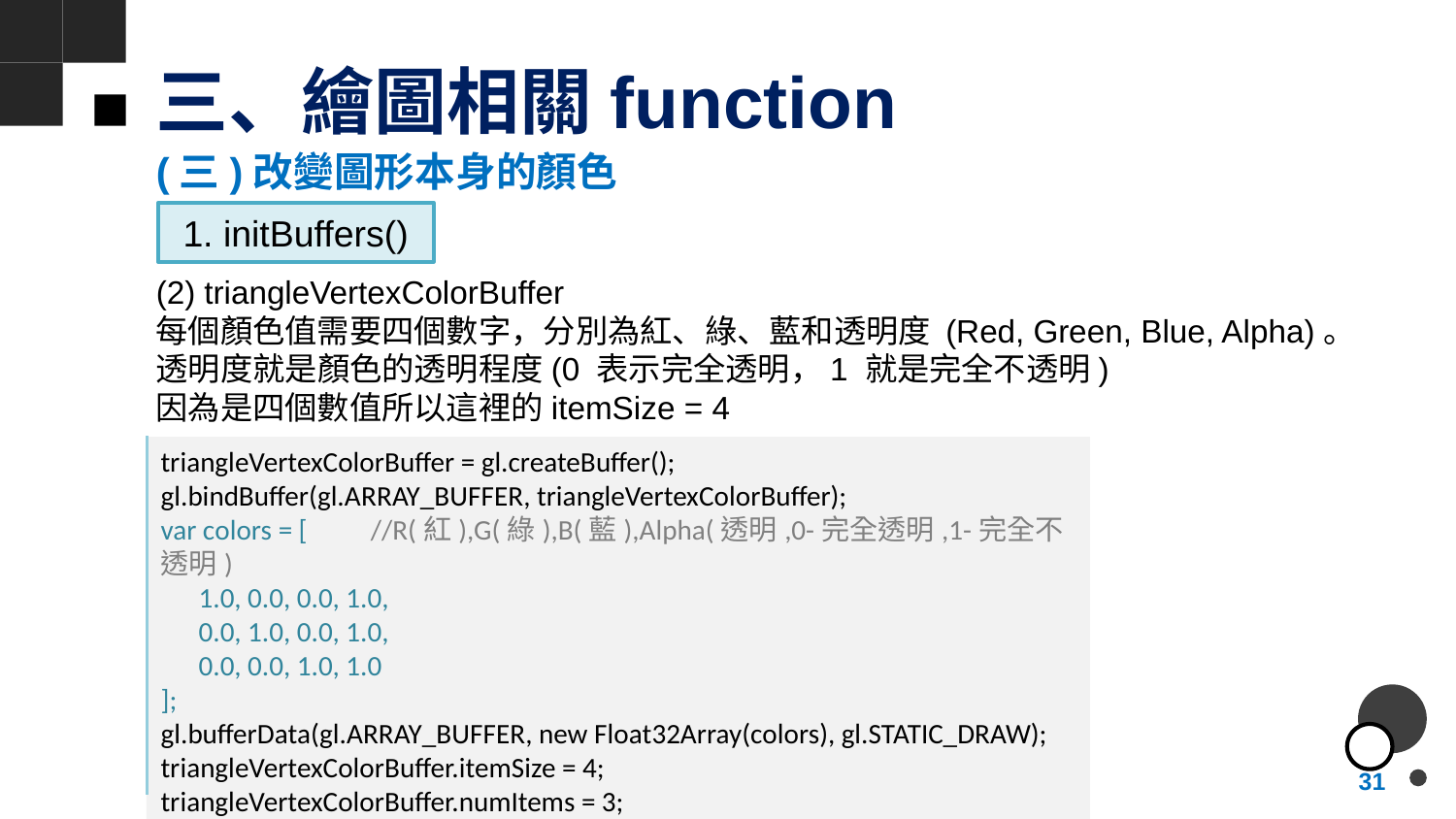

# 三、繪圖相關function
(三)改變圖形本身的顏色
1. initBuffers()
(2) triangleVertexColorBuffer
每個顏色值需要四個數字，分別為紅、綠、藍和透明度 (Red, Green, Blue, Alpha)。
透明度就是顏色的透明程度(0 表示完全透明，1 就是完全不透明)
因為是四個數值所以這裡的itemSize = 4
triangleVertexColorBuffer = gl.createBuffer();
gl.bindBuffer(gl.ARRAY_BUFFER, triangleVertexColorBuffer);
var colors = [          //R(紅),G(綠),B(藍),Alpha(透明,0-完全透明,1-完全不透明)
      1.0, 0.0, 0.0, 1.0,
      0.0, 1.0, 0.0, 1.0,
      0.0, 0.0, 1.0, 1.0
];
gl.bufferData(gl.ARRAY_BUFFER, new Float32Array(colors), gl.STATIC_DRAW);
triangleVertexColorBuffer.itemSize = 4;
triangleVertexColorBuffer.numItems = 3;

31